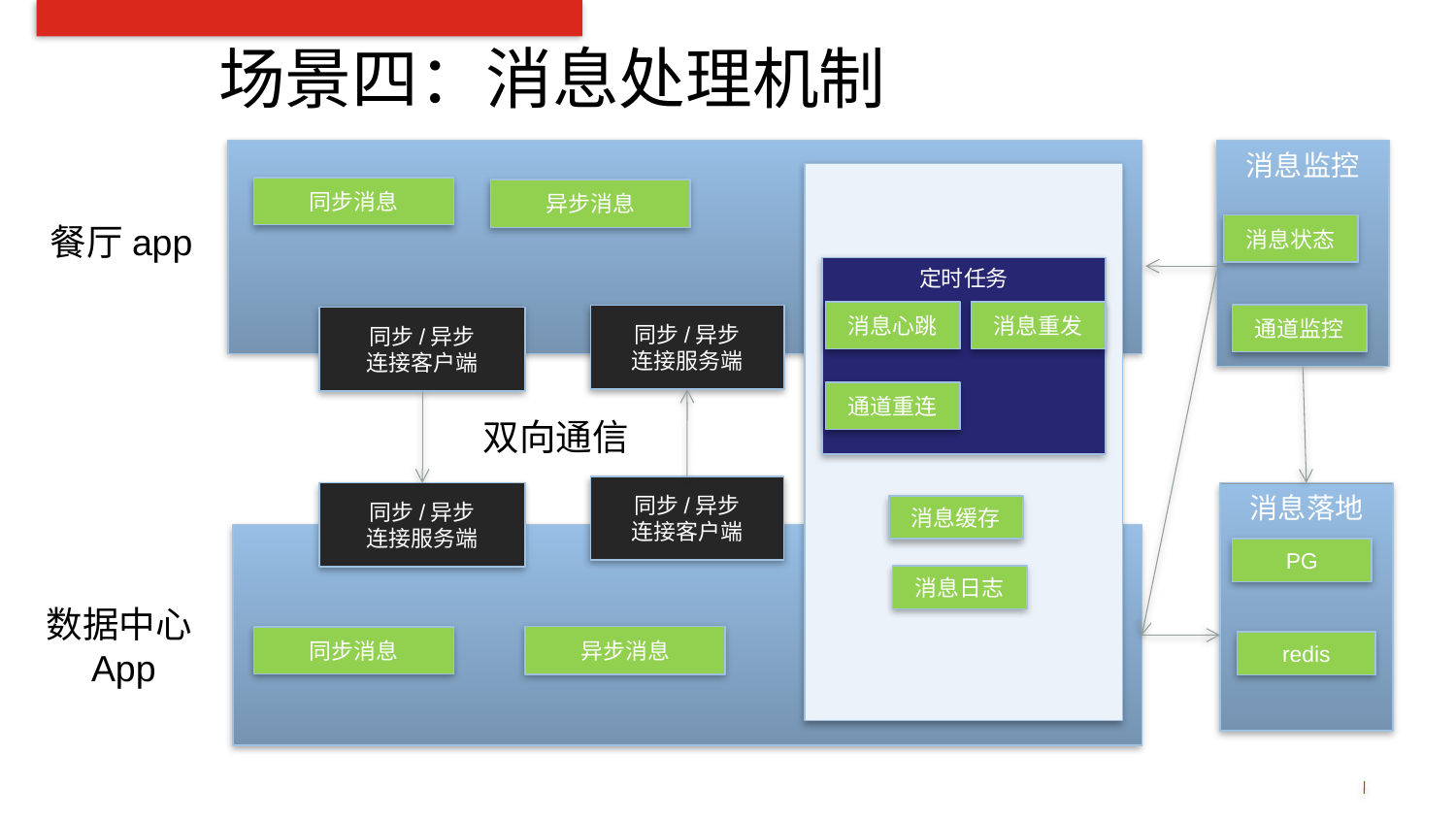

# 场景四：消息处理机制

消息监控

同步消息
异步消息
餐厅app
消息状态
定时任务
消息心跳
消息重发
通道监控
同步/异步
连接服务端
同步/异步
连接客户端
通道重连
双向通信
同步/异步
连接客户端
消息落地
同步/异步
连接服务端
消息缓存

PG
消息日志
数据中心App
异步消息
同步消息
redis
23